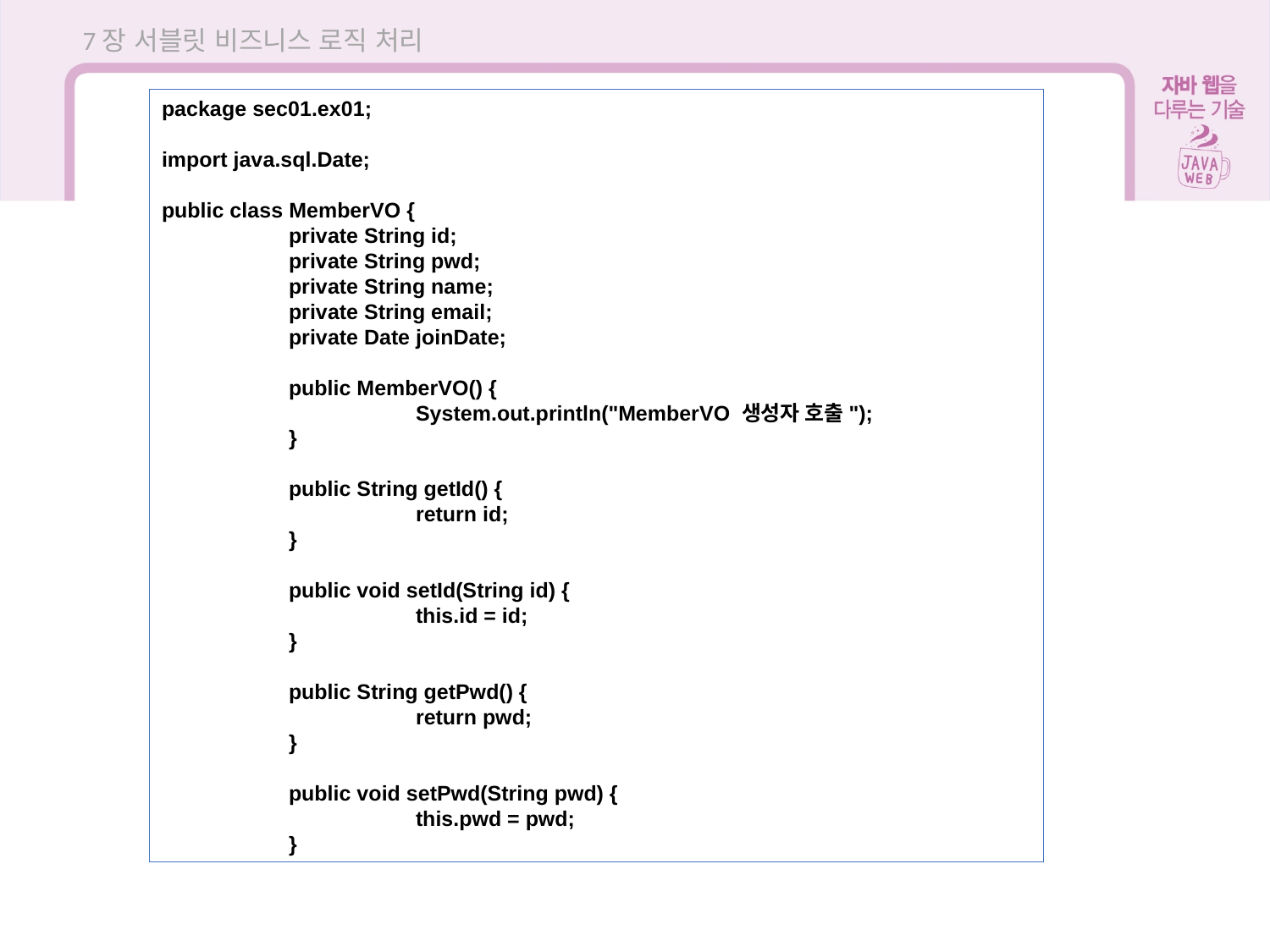

7장 서블릿 비즈니스 로직 처리
package sec01.ex01;

import java.sql.Date;

public class MemberVO {
	private String id;
	private String pwd;
	private String name;
	private String email;
	private Date joinDate;

	public MemberVO() {
		System.out.println("MemberVO 생성자 호출");
	}

	public String getId() {
		return id;
	}

	public void setId(String id) {
		this.id = id;
	}

	public String getPwd() {
		return pwd;
	}

	public void setPwd(String pwd) {
		this.pwd = pwd;
	}
7.2 서블릿의 데이터베이스 연동하기